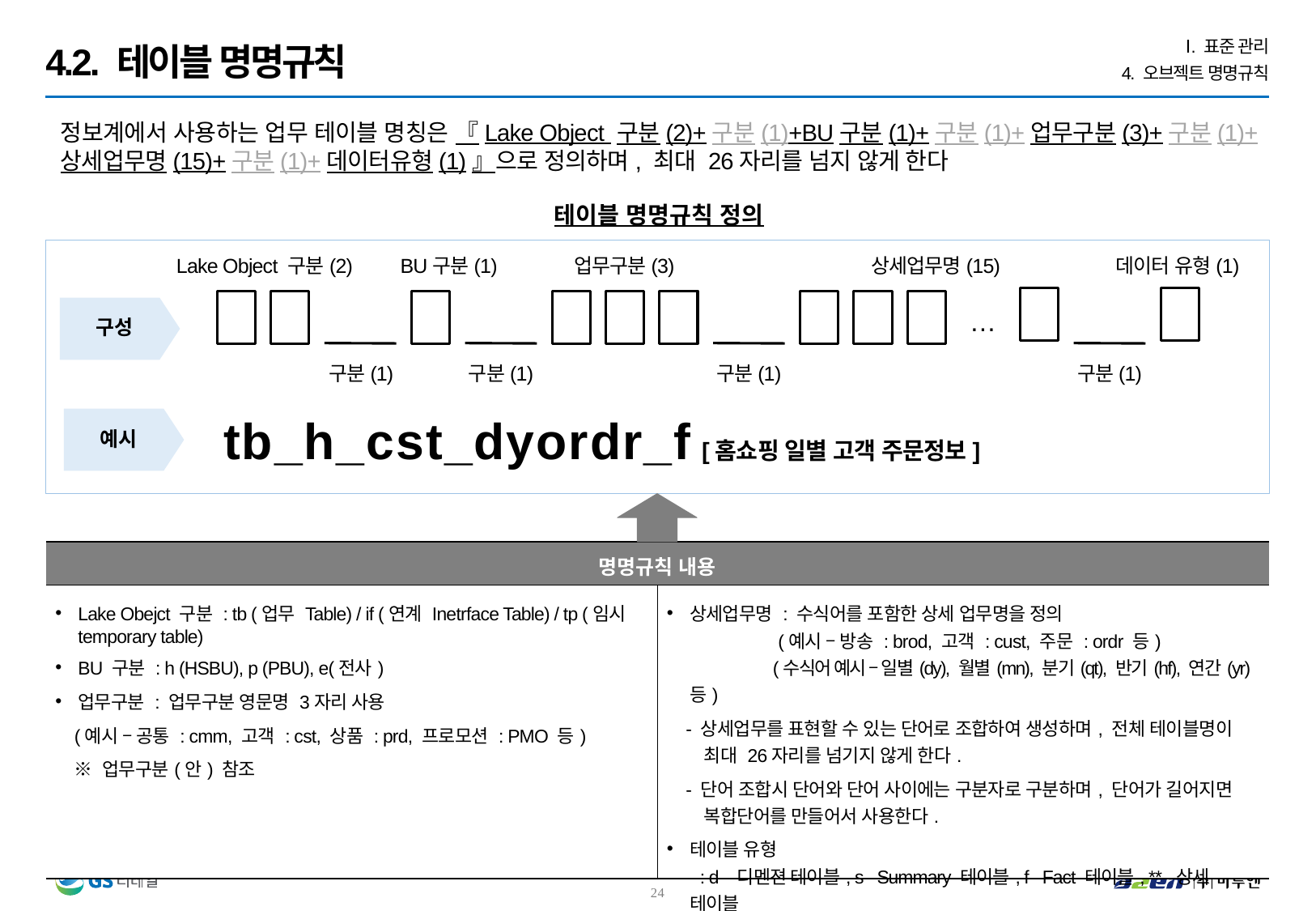

Ⅰ. 표준 관리
4. 오브젝트 명명규칙
4.2. 테이블 명명규칙
정보계에서 사용하는 업무 테이블 명칭은 『Lake Object 구분(2)+구분(1)+BU구분(1)+구분(1)+업무구분(3)+구분(1)+ 상세업무명(15)+구분(1)+데이터유형(1)』으로 정의하며, 최대 26자리를 넘지 않게 한다
테이블 명명규칙 정의

Lake Object 구분(2)
BU구분(1)
업무구분(3)
상세업무명(15)
데이터 유형(1)

구성
…
구분(1)
구분(1)
구분(1)
구분(1)
tb_h_cst_dyordr_f [홈쇼핑 일별 고객 주문정보]
예시

| 명명규칙 내용 |  |
| --- | --- |
| Lake Obejct 구분 : tb (업무 Table) / if (연계 Inetrface Table) / tp (임시 temporary table) BU 구분 : h (HSBU), p (PBU), e(전사) 업무구분 : 업무구분 영문명 3자리 사용 (예시 – 공통 : cmm, 고객 : cst, 상품 : prd, 프로모션 : PMO 등) ※ 업무구분(안) 참조 | 상세업무명 : 수식어를 포함한 상세 업무명을 정의 (예시 – 방송 : brod, 고객 : cust, 주문 : ordr 등) (수식어 예시 – 일별(dy), 월별(mn), 분기(qt), 반기(hf), 연간(yr) 등) - 상세업무를 표현할 수 있는 단어로 조합하여 생성하며, 전체 테이블명이 최대 26자리를 넘기지 않게 한다. - 단어 조합시 단어와 단어 사이에는 구분자로 구분하며, 단어가 길어지면 복합단어를 만들어서 사용한다. 테이블 유형 : d– 디멘젼 테이블, s– Summary 테이블, f– Fact 테이블, \*\*- 상세 테이블 |
24